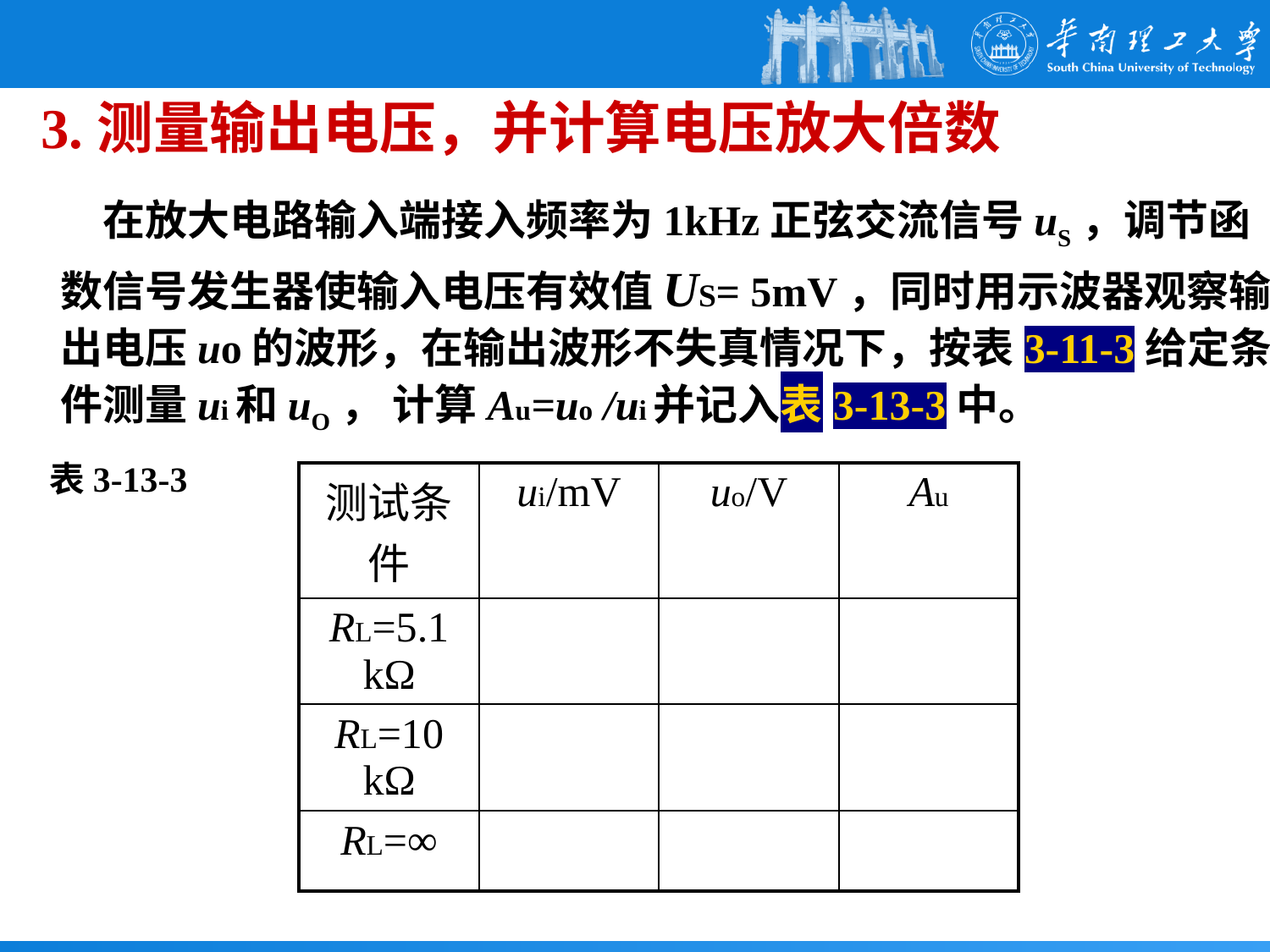

3.测量输出电压，并计算电压放大倍数
       在放大电路输入端接入频率为1kHz正弦交流信号uS，调节函数信号发生器使输入电压有效值US= 5mV，同时用示波器观察输出电压uo的波形，在输出波形不失真情况下，按表3-11-3给定条件测量ui和uO， 计算Au=uo /ui并记入表3-13-3中。
表3-13-3
| 测试条件 | ui/mV | uo/V | Au |
| --- | --- | --- | --- |
| RL=5.1 kΩ |  |  |  |
| RL=10 kΩ |  |  |  |
| RL=∞ |  |  |  |